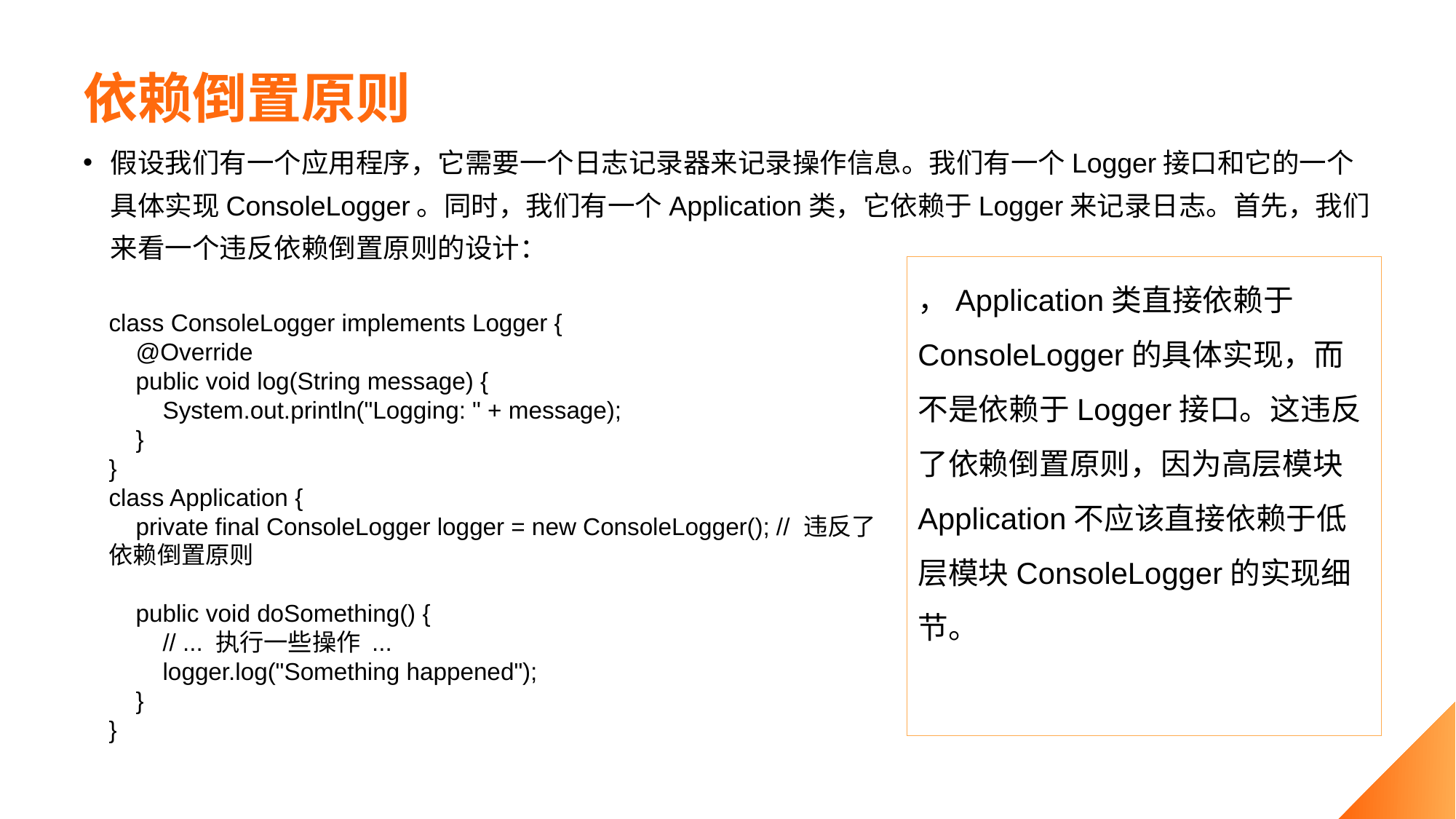

# 依赖倒置原则
假设我们有一个应用程序，它需要一个日志记录器来记录操作信息。我们有一个Logger接口和它的一个具体实现ConsoleLogger。同时，我们有一个Application类，它依赖于Logger来记录日志。首先，我们来看一个违反依赖倒置原则的设计：
，Application类直接依赖于ConsoleLogger的具体实现，而不是依赖于Logger接口。这违反了依赖倒置原则，因为高层模块Application不应该直接依赖于低层模块ConsoleLogger的实现细节。
class ConsoleLogger implements Logger {
    @Override
    public void log(String message) {
        System.out.println("Logging: " + message);
    }
}
class Application {
    private final ConsoleLogger logger = new ConsoleLogger(); // 违反了依赖倒置原则

    public void doSomething() {
        // ... 执行一些操作 ...
        logger.log("Something happened");
    }
}